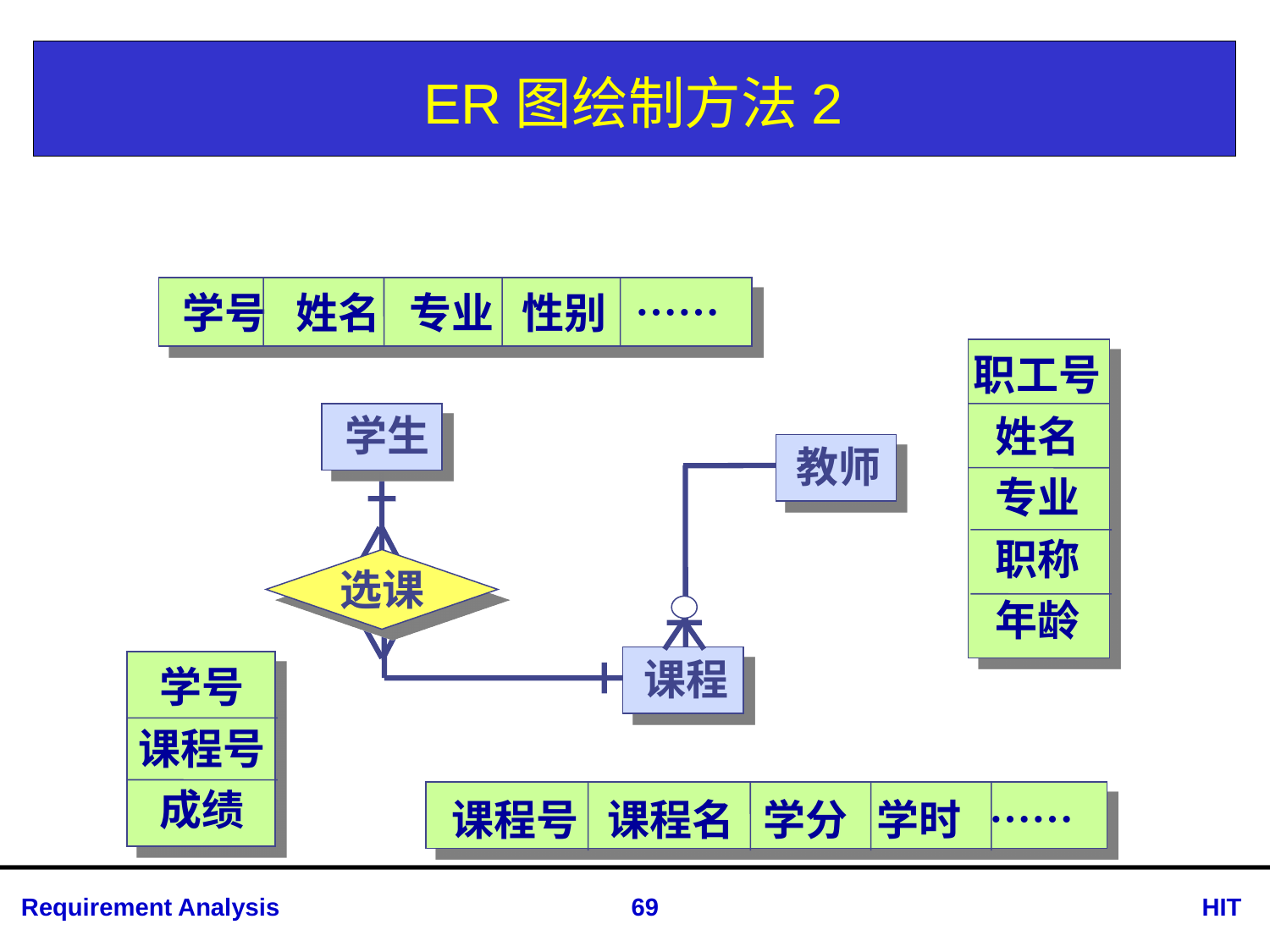

# ER图绘制方法2

学号   姓名   专业   性别   ……

职工号
姓名
专业
职称
年龄
学生

教师

选课

课程

学号
课程号
成绩

课程号   课程名   学分   学时   ……